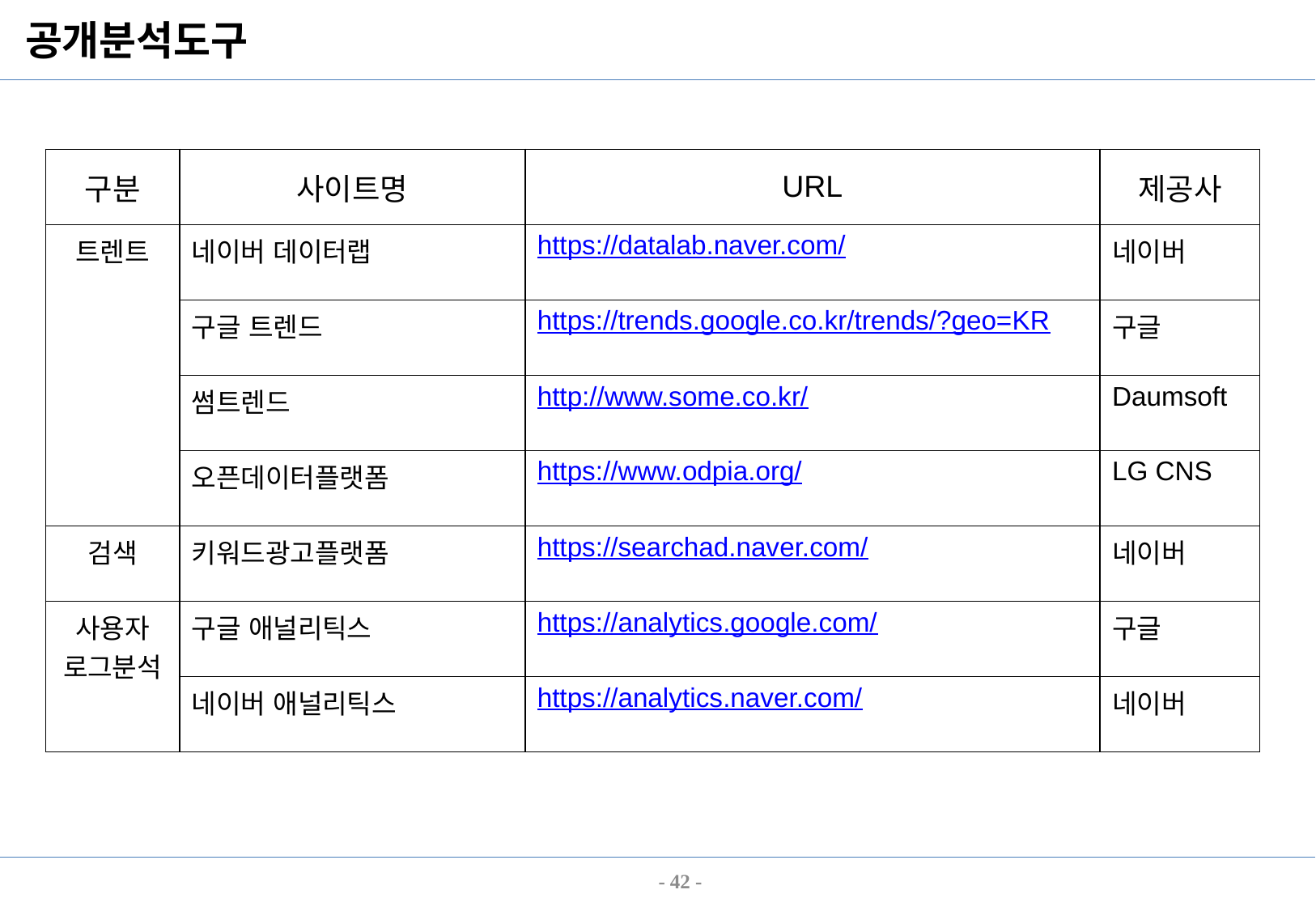

# 공개분석도구
| 구분 | 사이트명 | URL | 제공사 |
| --- | --- | --- | --- |
| 트렌트 | 네이버 데이터랩 | https://datalab.naver.com/ | 네이버 |
|  | 구글 트렌드 | https://trends.google.co.kr/trends/?geo=KR | 구글 |
|  | 썸트렌드 | http://www.some.co.kr/ | Daumsoft |
|  | 오픈데이터플랫폼 | https://www.odpia.org/ | LG CNS |
| 검색 | 키워드광고플랫폼 | https://searchad.naver.com/ | 네이버 |
| 사용자 로그분석 | 구글 애널리틱스 | https://analytics.google.com/ | 구글 |
|  | 네이버 애널리틱스 | https://analytics.naver.com/ | 네이버 |
- 42 -